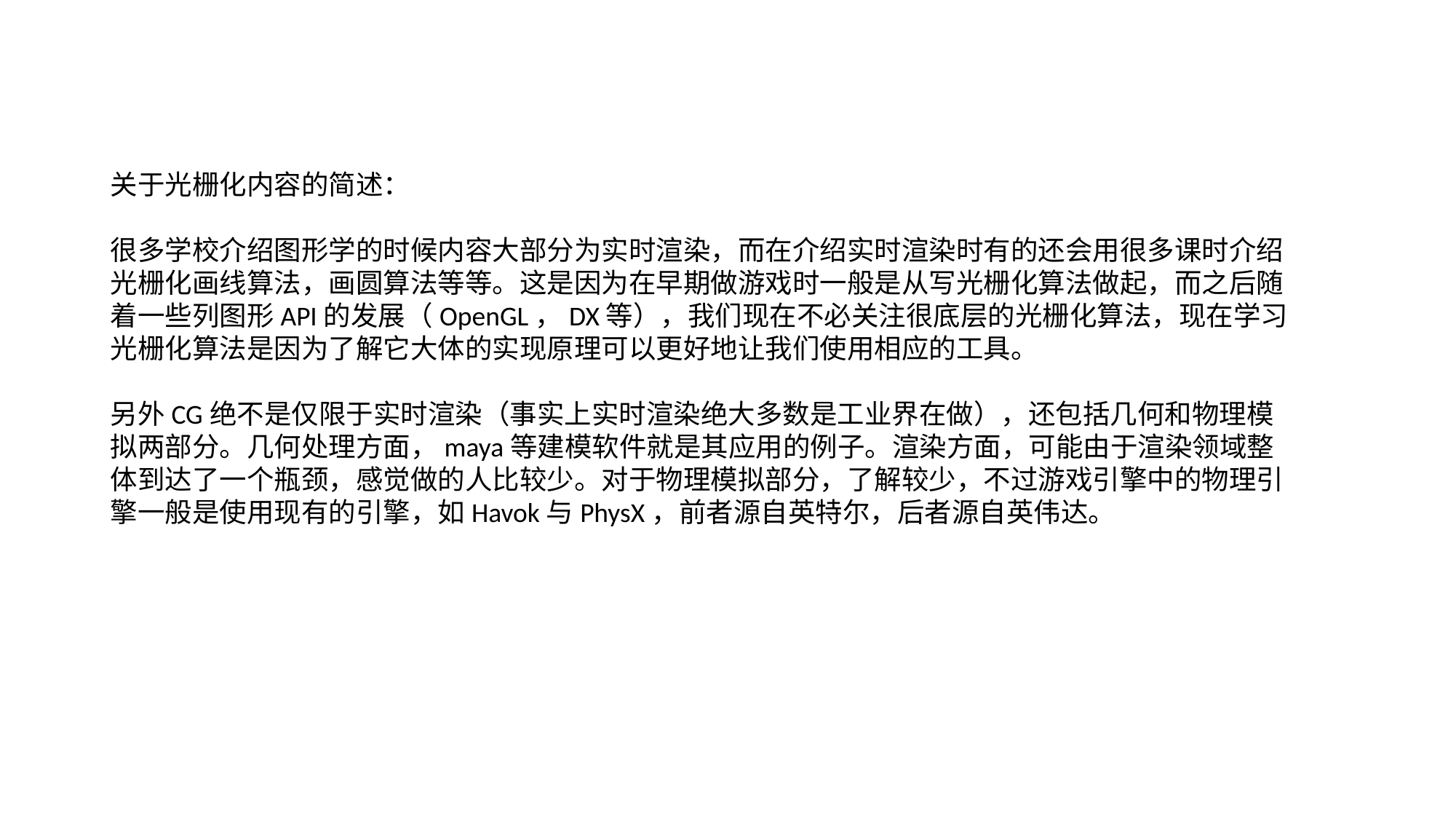

关于光栅化内容的简述：

很多学校介绍图形学的时候内容大部分为实时渲染，而在介绍实时渲染时有的还会用很多课时介绍光栅化画线算法，画圆算法等等。这是因为在早期做游戏时一般是从写光栅化算法做起，而之后随着一些列图形API的发展（OpenGL，DX等），我们现在不必关注很底层的光栅化算法，现在学习光栅化算法是因为了解它大体的实现原理可以更好地让我们使用相应的工具。

另外CG绝不是仅限于实时渲染（事实上实时渲染绝大多数是工业界在做），还包括几何和物理模拟两部分。几何处理方面，maya等建模软件就是其应用的例子。渲染方面，可能由于渲染领域整体到达了一个瓶颈，感觉做的人比较少。对于物理模拟部分，了解较少，不过游戏引擎中的物理引擎一般是使用现有的引擎，如Havok与PhysX，前者源自英特尔，后者源自英伟达。